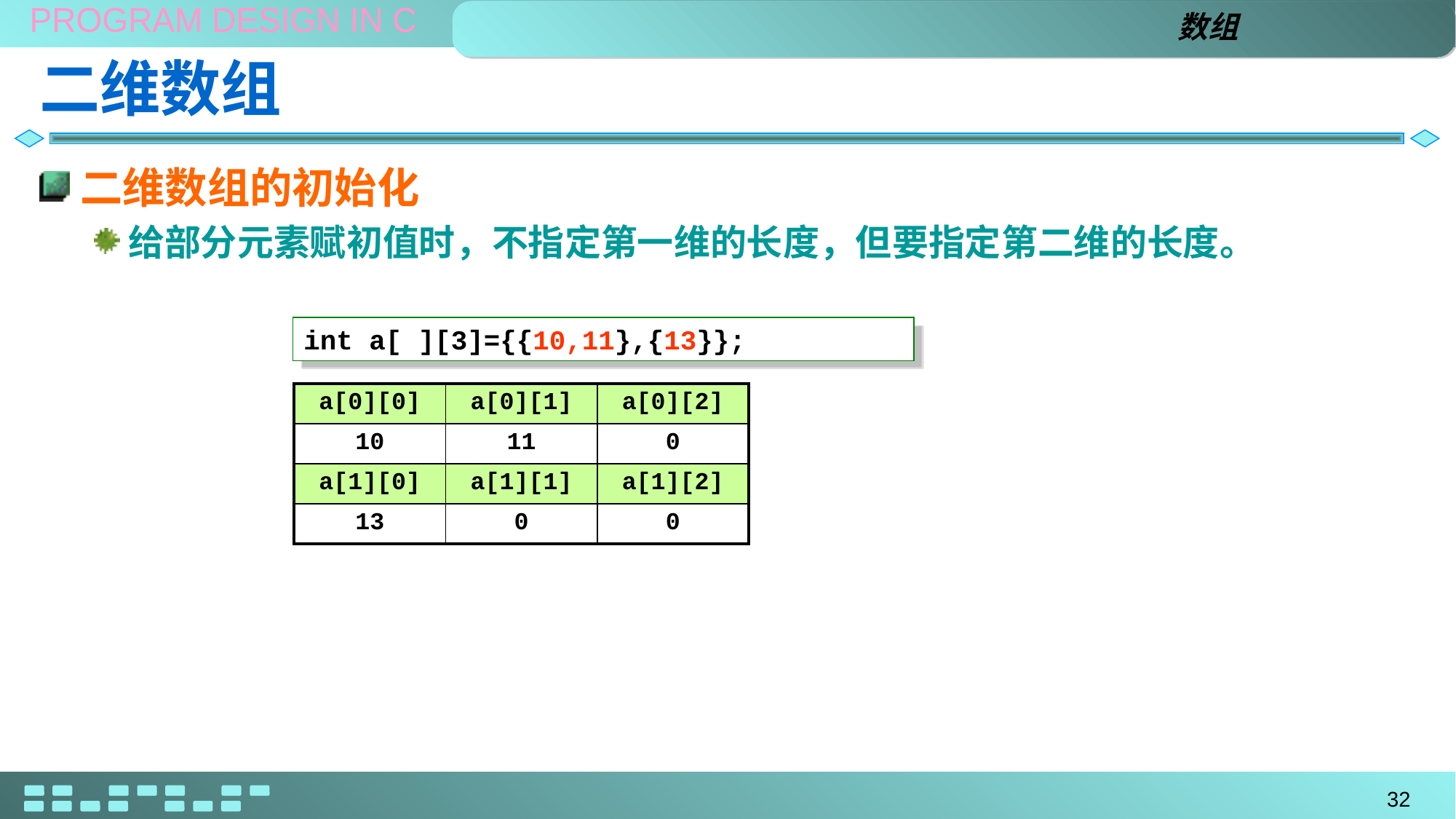

数组
# 二维数组
二维数组的初始化
给部分元素赋初值时，不指定第一维的长度，但要指定第二维的长度。

int a[ ][3]={{10,11},{13}};
| a[0][0] | a[0][1] | a[0][2] |
| --- | --- | --- |
| 10 | 11 | 0 |
| a[1][0] | a[1][1] | a[1][2] |
| 13 | 0 | 0 |
32